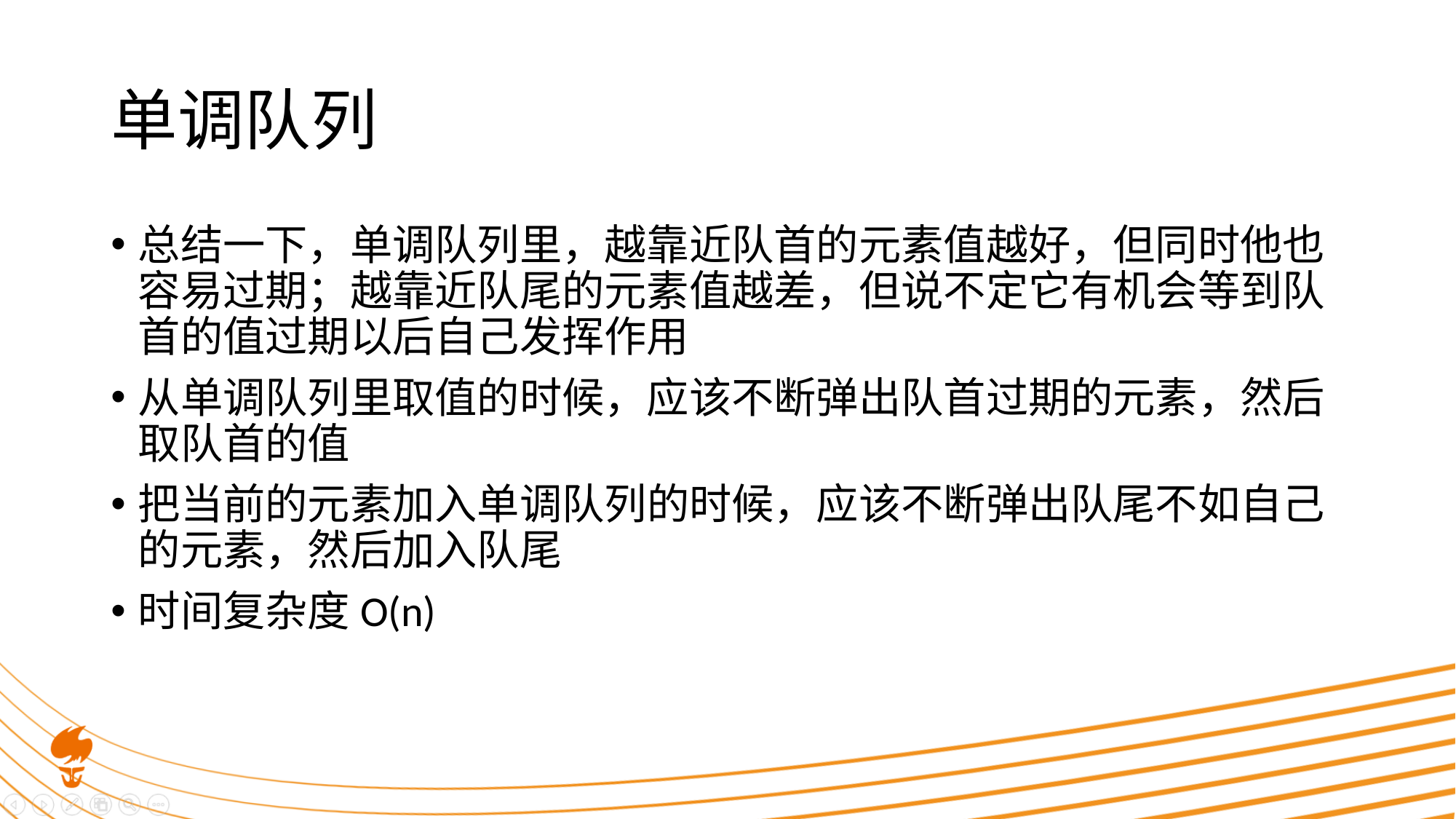

# 单调队列
总结一下，单调队列里，越靠近队首的元素值越好，但同时他也容易过期；越靠近队尾的元素值越差，但说不定它有机会等到队首的值过期以后自己发挥作用
从单调队列里取值的时候，应该不断弹出队首过期的元素，然后取队首的值
把当前的元素加入单调队列的时候，应该不断弹出队尾不如自己的元素，然后加入队尾
时间复杂度O(n)